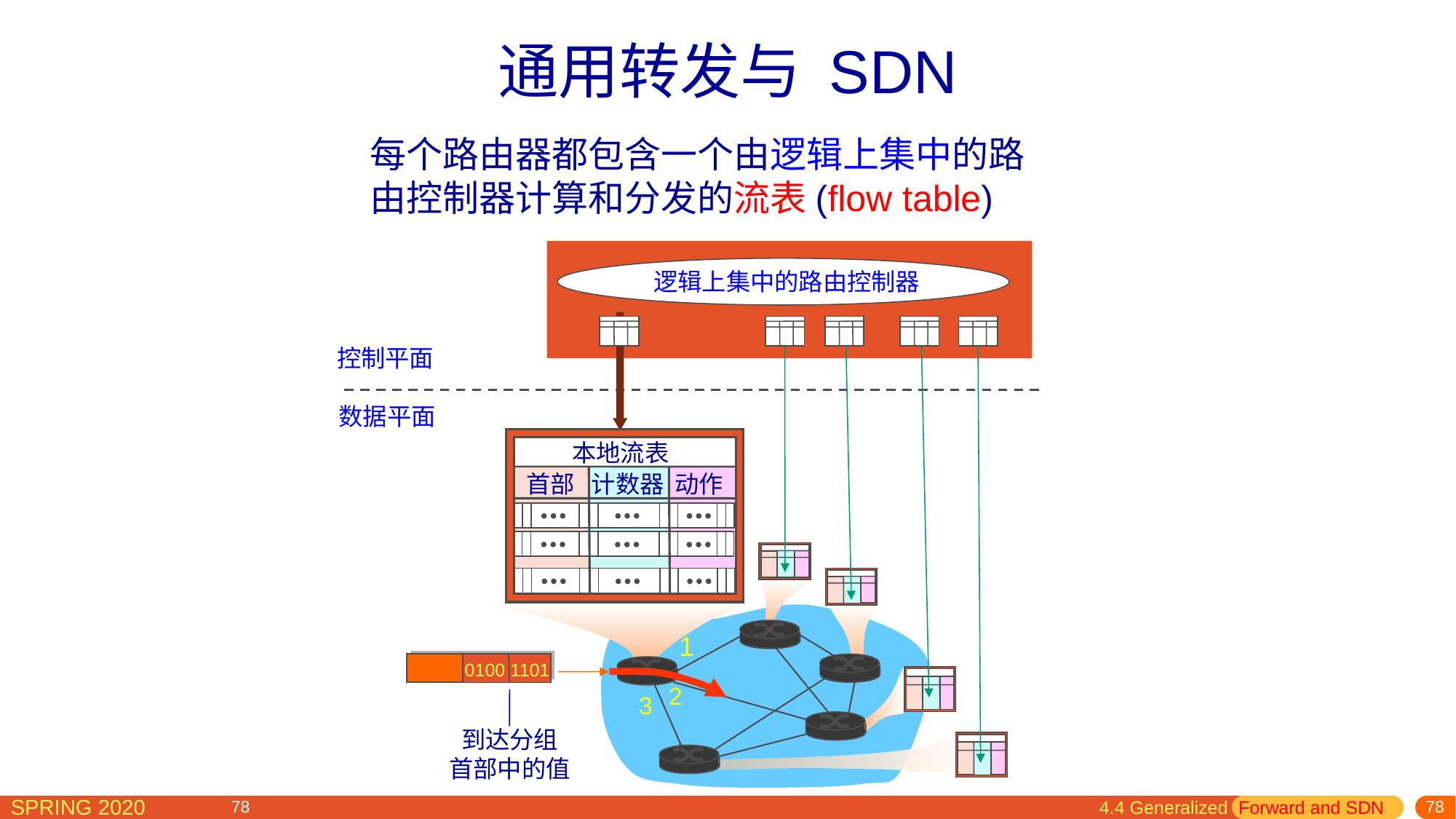

通用转发与 SDN
每个路由器都包含一个由逻辑上集中的路由控制器计算和分发的流表(flow table)

逻辑上集中的路由控制器

控制平面

数据平面

本地流表

首部   计数器  动作

1

0100 1101

2

3

到达分组
首部中的值

4.4 Generalized  Forward and SDN